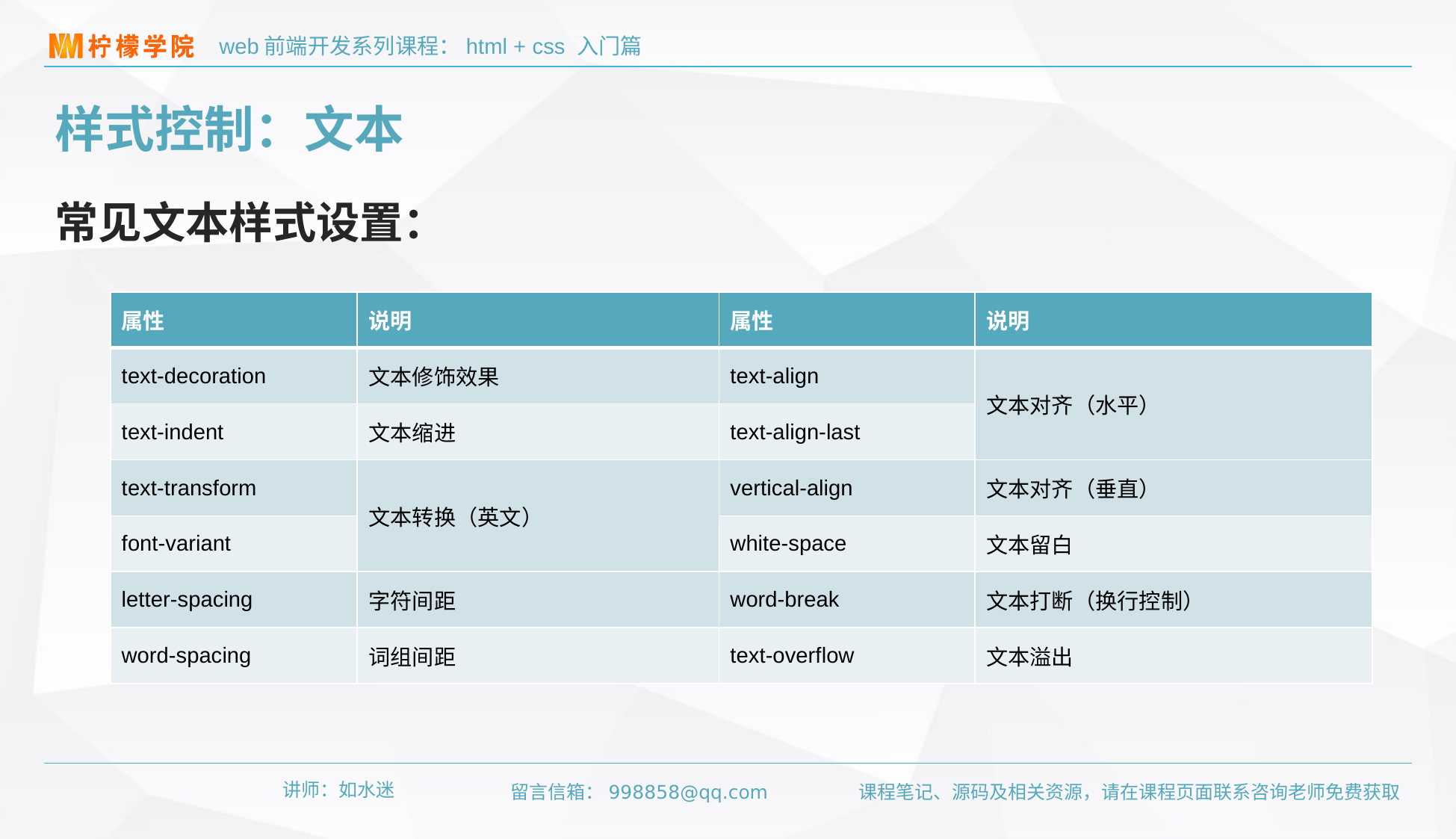

样式控制：文本
常见文本样式设置：
| 属性 | 说明 | 属性 | 说明 |
| --- | --- | --- | --- |
| text-decoration | 文本修饰效果 | text-align | 文本对齐（水平） |
| text-indent | 文本缩进 | text-align-last |  |
| text-transform | 文本转换（英文） | vertical-align | 文本对齐（垂直） |
| font-variant |  | white-space | 文本留白 |
| letter-spacing | 字符间距 | word-break | 文本打断（换行控制） |
| word-spacing | 词组间距 | text-overflow | 文本溢出 |